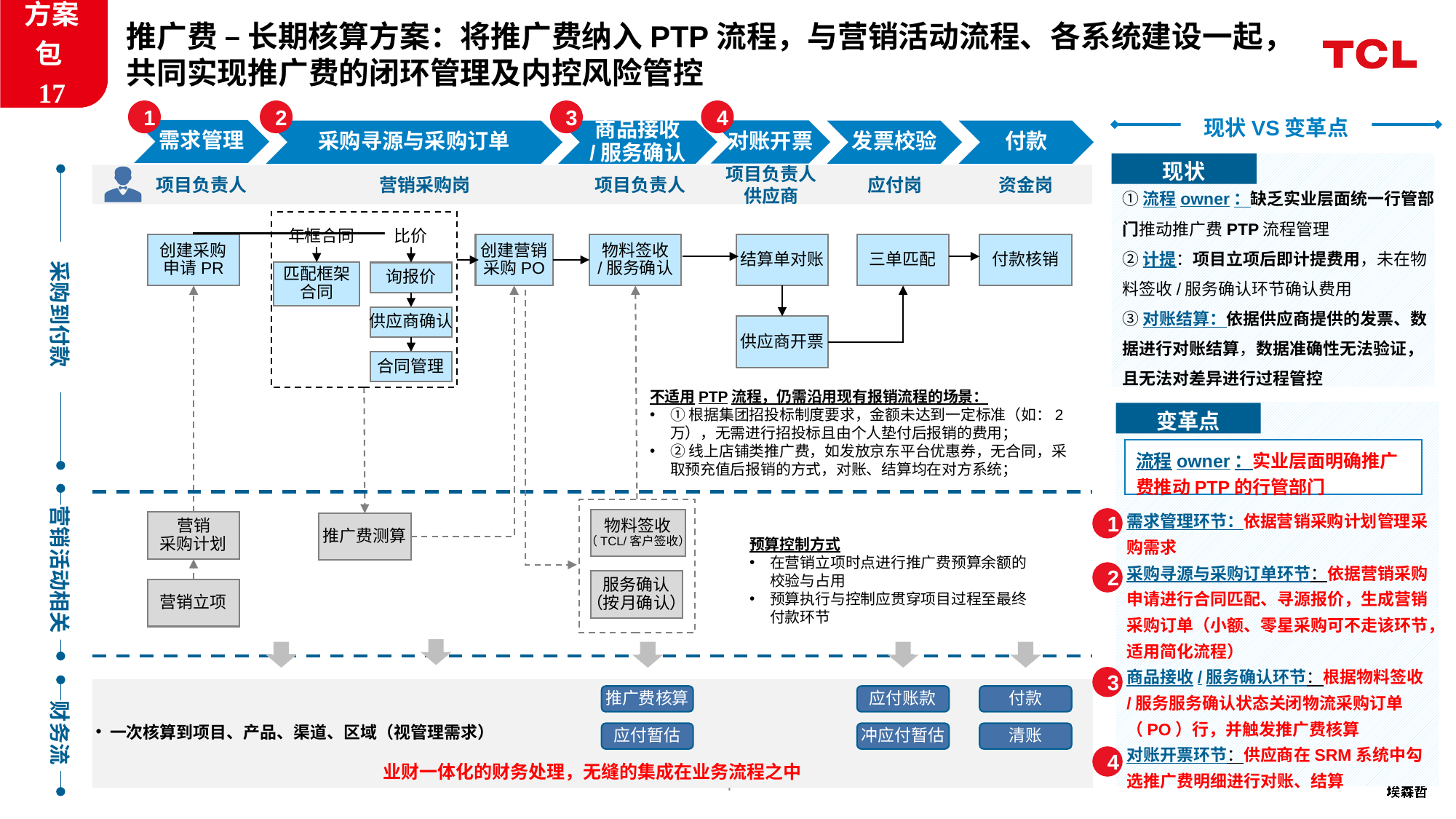

方案包17
# 推广费 – 长期核算方案：将推广费纳入PTP流程，与营销活动流程、各系统建设一起，共同实现推广费的闭环管理及内控风险管控
现状VS变革点
1
2
3
4
需求管理
对账开票
采购寻源与采购订单
商品接收
/服务确认
发票校验
付款

①流程owner：缺乏实业层面统一行管部门推动推广费PTP流程管理
②计提：项目立项后即计提费用，未在物料签收/服务确认环节确认费用
③对账结算：依据供应商提供的发票、数据进行对账结算，数据准确性无法验证，且无法对差异进行过程管控
现状

项目负责人
营销采购岗
项目负责人
项目负责人供应商
应付岗
资金岗
采购到付款

年框合同
比价
创建采购
申请PR
创建营销
采购PO
物料签收
/服务确认
结算单对账
三单匹配
付款核销
匹配框架
合同
询报价
供应商确认
供应商开票
合同管理
不适用PTP流程，仍需沿用现有报销流程的场景：
①根据集团招投标制度要求，金额未达到一定标准（如：2万），无需进行招投标且由个人垫付后报销的费用；
②线上店铺类推广费，如发放京东平台优惠券，无合同，采取预充值后报销的方式，对账、结算均在对方系统；

需求管理环节：依据营销采购计划管理采购需求
采购寻源与采购订单环节：依据营销采购申请进行合同匹配、寻源报价，生成营销采购订单（小额、零星采购可不走该环节，适用简化流程）
商品接收/服务确认环节：根据物料签收/服务服务确认状态关闭物流采购订单（PO）行，并触发推广费核算
对账开票环节：供应商在SRM系统中勾选推广费明细进行对账、结算
变革点
流程owner：实业层面明确推广费推动PTP的行管部门
营销活动相关

1
物料签收
（TCL/客户签收）
营销
采购计划
推广费测算
预算控制方式
在营销立项时点进行推广费预算余额的校验与占用
预算执行与控制应贯穿项目过程至最终付款环节
2
服务确认
（按月确认）
营销立项

3
业财一体化的财务处理，无缝的集成在业务流程之中
财务流
推广费核算
应付账款
付款
一次核算到项目、产品、渠道、区域（视管理需求）
应付暂估
冲应付暂估
清账
4
4